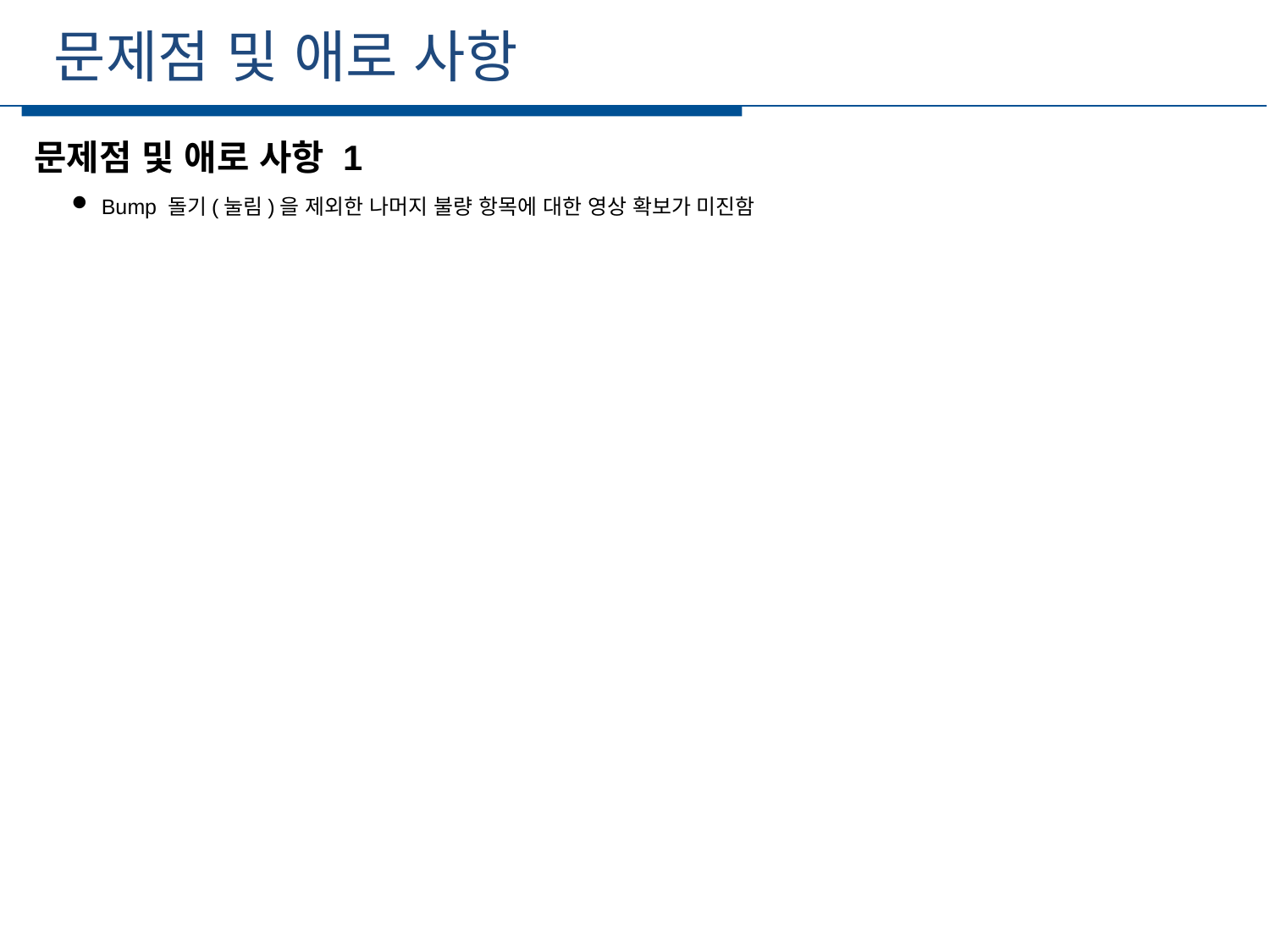

문제점 및 애로 사항
세부일정

문제점 및 애로 사항 1
 Bump 돌기(눌림)을 제외한 나머지 불량 항목에 대한 영상 확보가 미진함